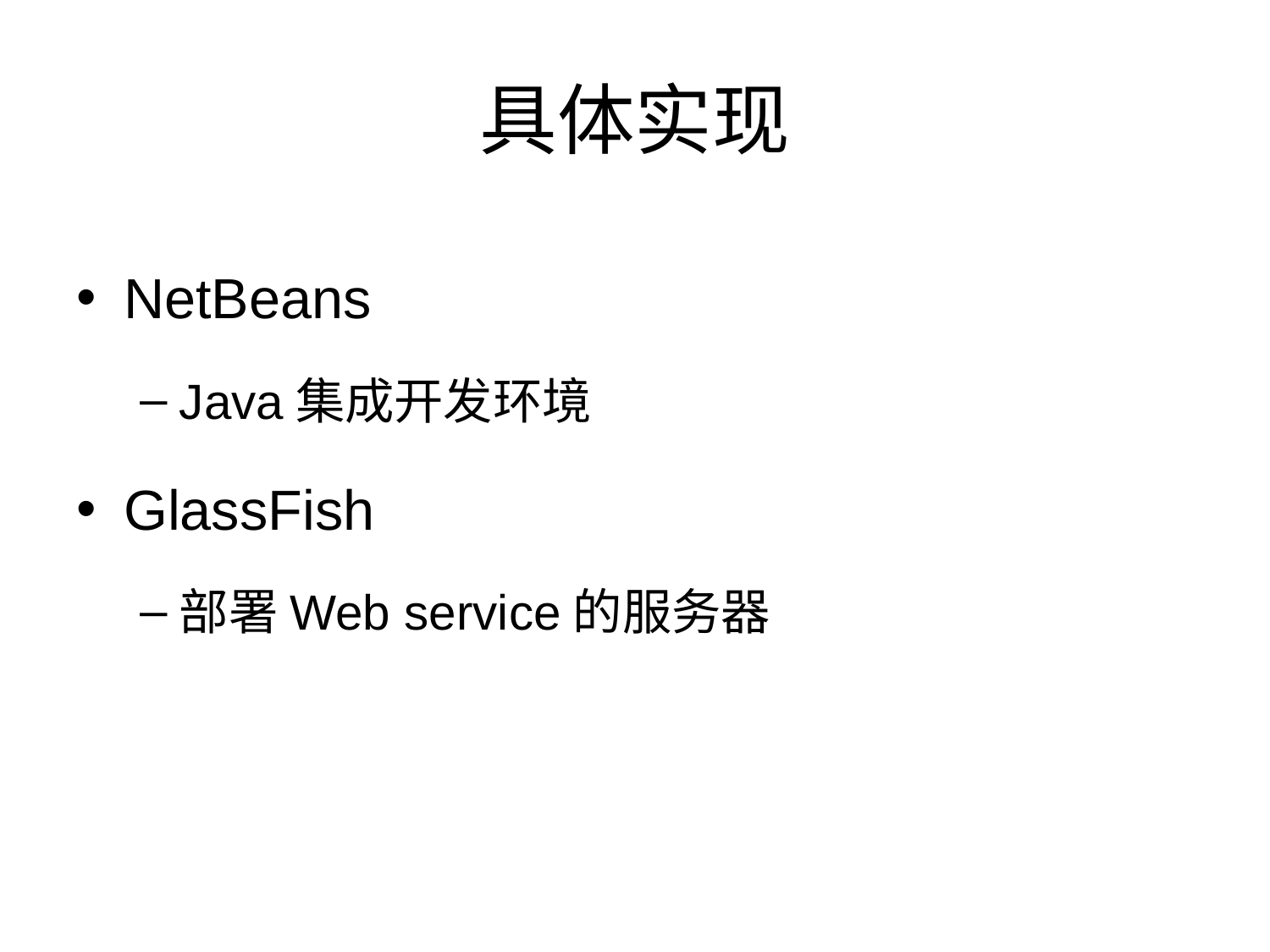

# 具体实现
NetBeans
Java集成开发环境
GlassFish
部署Web service的服务器